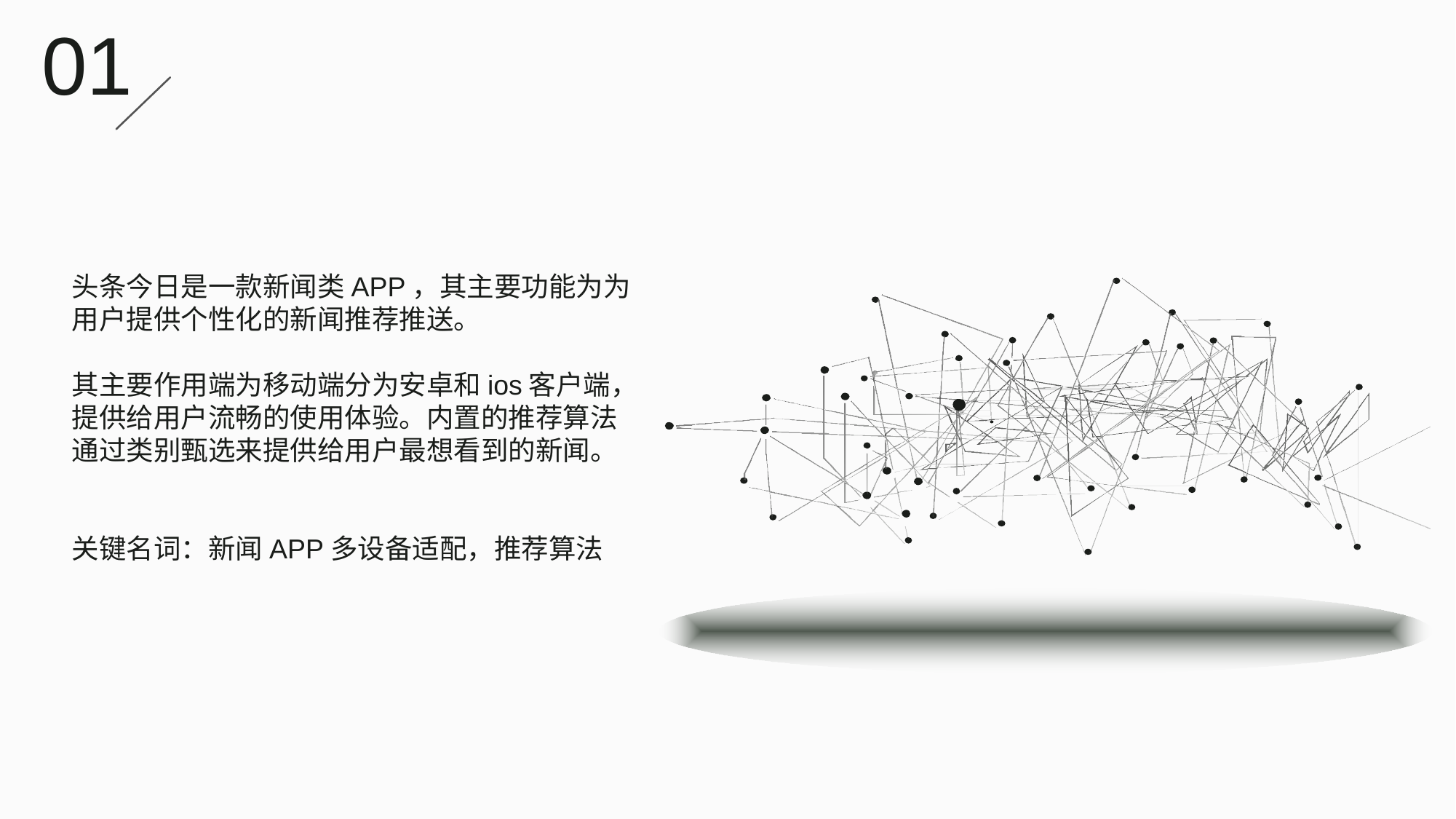

01
头条今日是一款新闻类APP，其主要功能为为用户提供个性化的新闻推荐推送。

其主要作用端为移动端分为安卓和ios客户端，提供给用户流畅的使用体验。内置的推荐算法通过类别甄选来提供给用户最想看到的新闻。

关键名词：新闻APP多设备适配，推荐算法